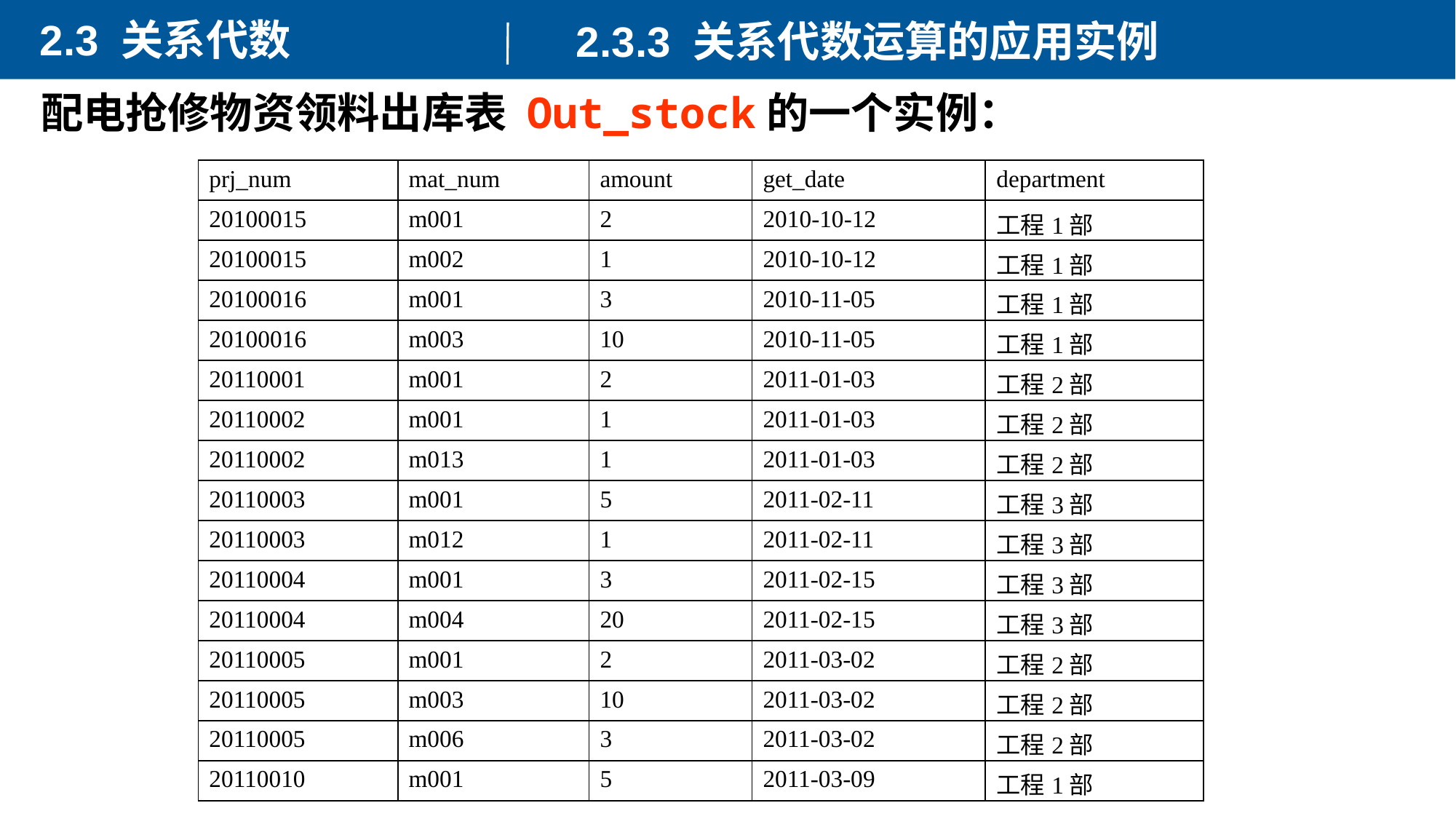

2.3 关系代数
2.3.3 关系代数运算的应用实例
配电抢修物资领料出库表 Out_stock的一个实例：
| prj\_num | mat\_num | amount | get\_date | department |
| --- | --- | --- | --- | --- |
| 20100015 | m001 | 2 | 2010-10-12 | 工程1部 |
| 20100015 | m002 | 1 | 2010-10-12 | 工程1部 |
| 20100016 | m001 | 3 | 2010-11-05 | 工程1部 |
| 20100016 | m003 | 10 | 2010-11-05 | 工程1部 |
| 20110001 | m001 | 2 | 2011-01-03 | 工程2部 |
| 20110002 | m001 | 1 | 2011-01-03 | 工程2部 |
| 20110002 | m013 | 1 | 2011-01-03 | 工程2部 |
| 20110003 | m001 | 5 | 2011-02-11 | 工程3部 |
| 20110003 | m012 | 1 | 2011-02-11 | 工程3部 |
| 20110004 | m001 | 3 | 2011-02-15 | 工程3部 |
| 20110004 | m004 | 20 | 2011-02-15 | 工程3部 |
| 20110005 | m001 | 2 | 2011-03-02 | 工程2部 |
| 20110005 | m003 | 10 | 2011-03-02 | 工程2部 |
| 20110005 | m006 | 3 | 2011-03-02 | 工程2部 |
| 20110010 | m001 | 5 | 2011-03-09 | 工程1部 |